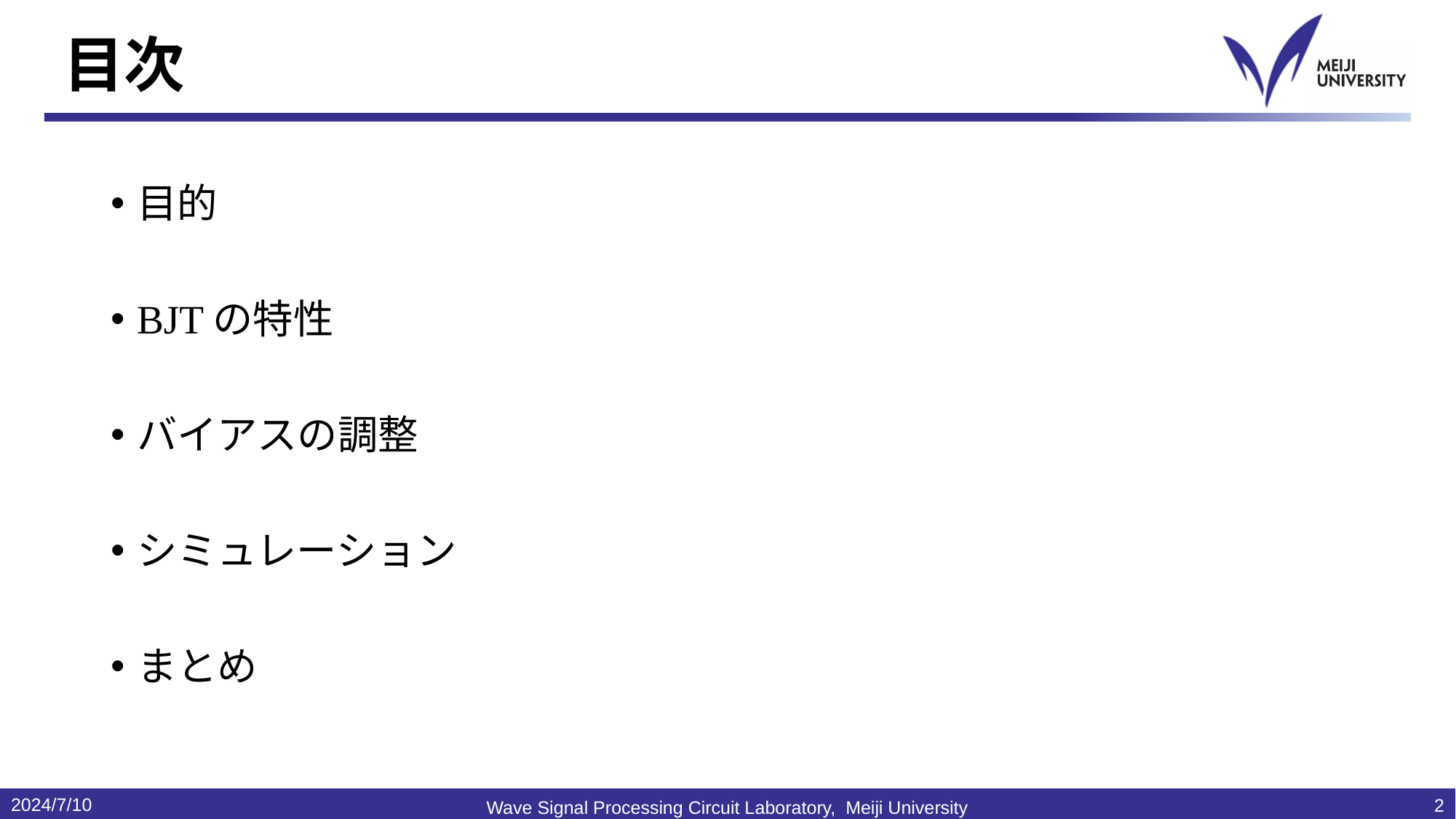

# 目次
目的

BJTの特性

バイアスの調整

シミュレーション

まとめ
2024/7/10
2
Wave Signal Processing Circuit Laboratory,  Meiji University